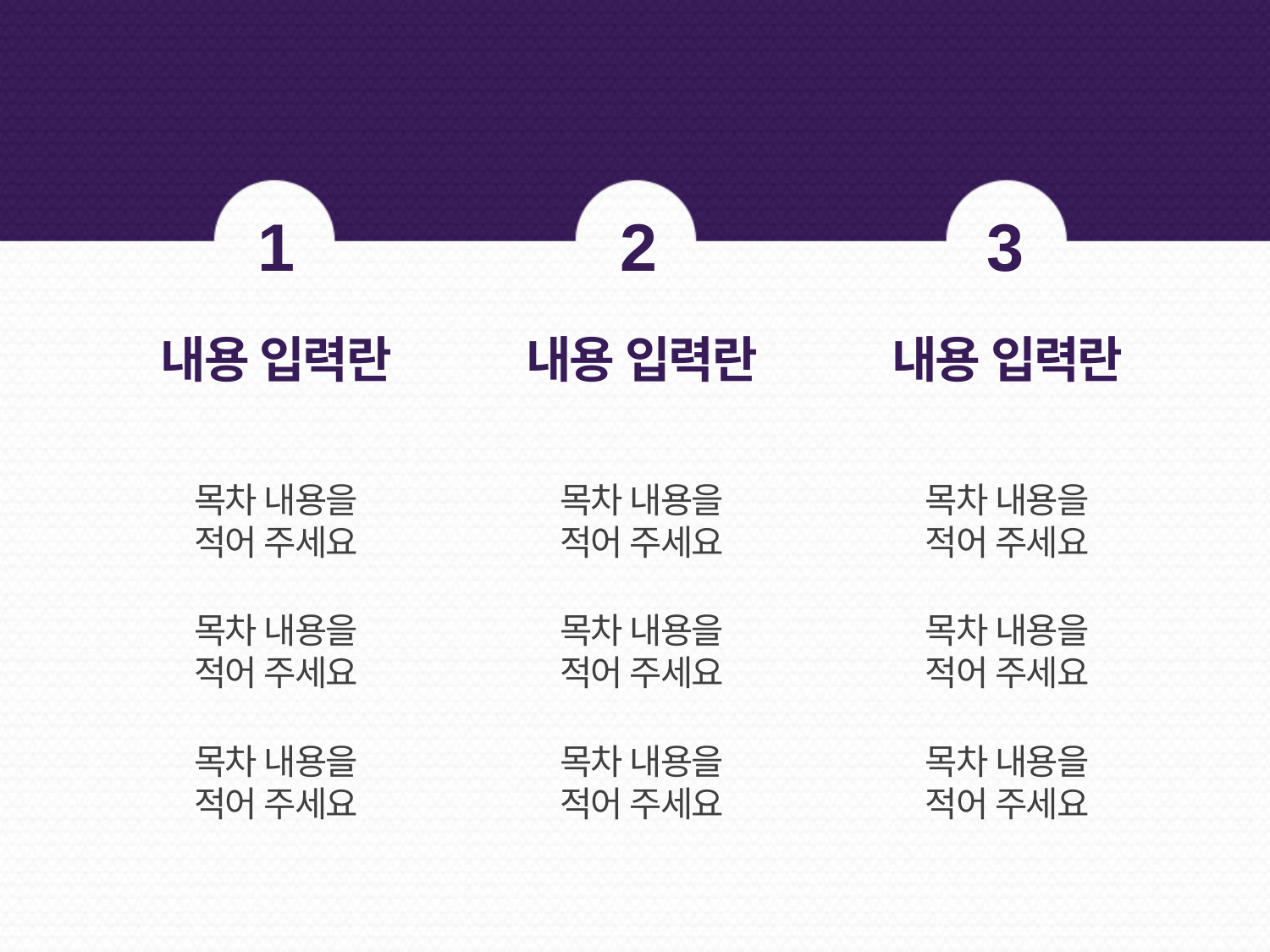

1
2
3
내용 입력란
내용 입력란
내용 입력란
목차 내용을
적어 주세요
목차 내용을
적어 주세요
목차 내용을
적어 주세요
목차 내용을
적어 주세요
목차 내용을
적어 주세요
목차 내용을
적어 주세요
목차 내용을
적어 주세요
목차 내용을
적어 주세요
목차 내용을
적어 주세요